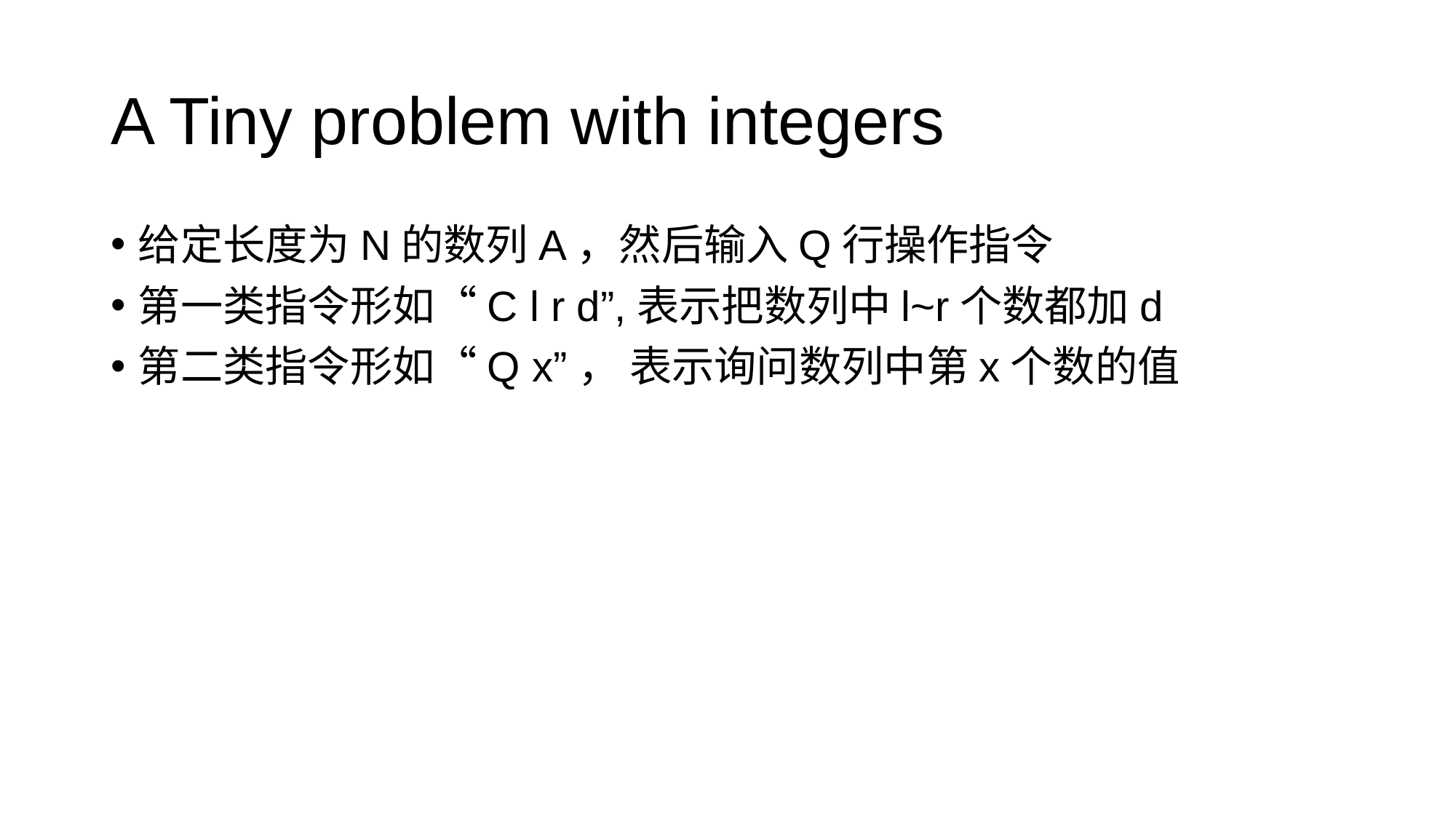

# A Tiny problem with integers
给定长度为N的数列A，然后输入Q行操作指令
第一类指令形如“C l r d”,表示把数列中l~r个数都加d
第二类指令形如“Q x”， 表示询问数列中第x个数的值